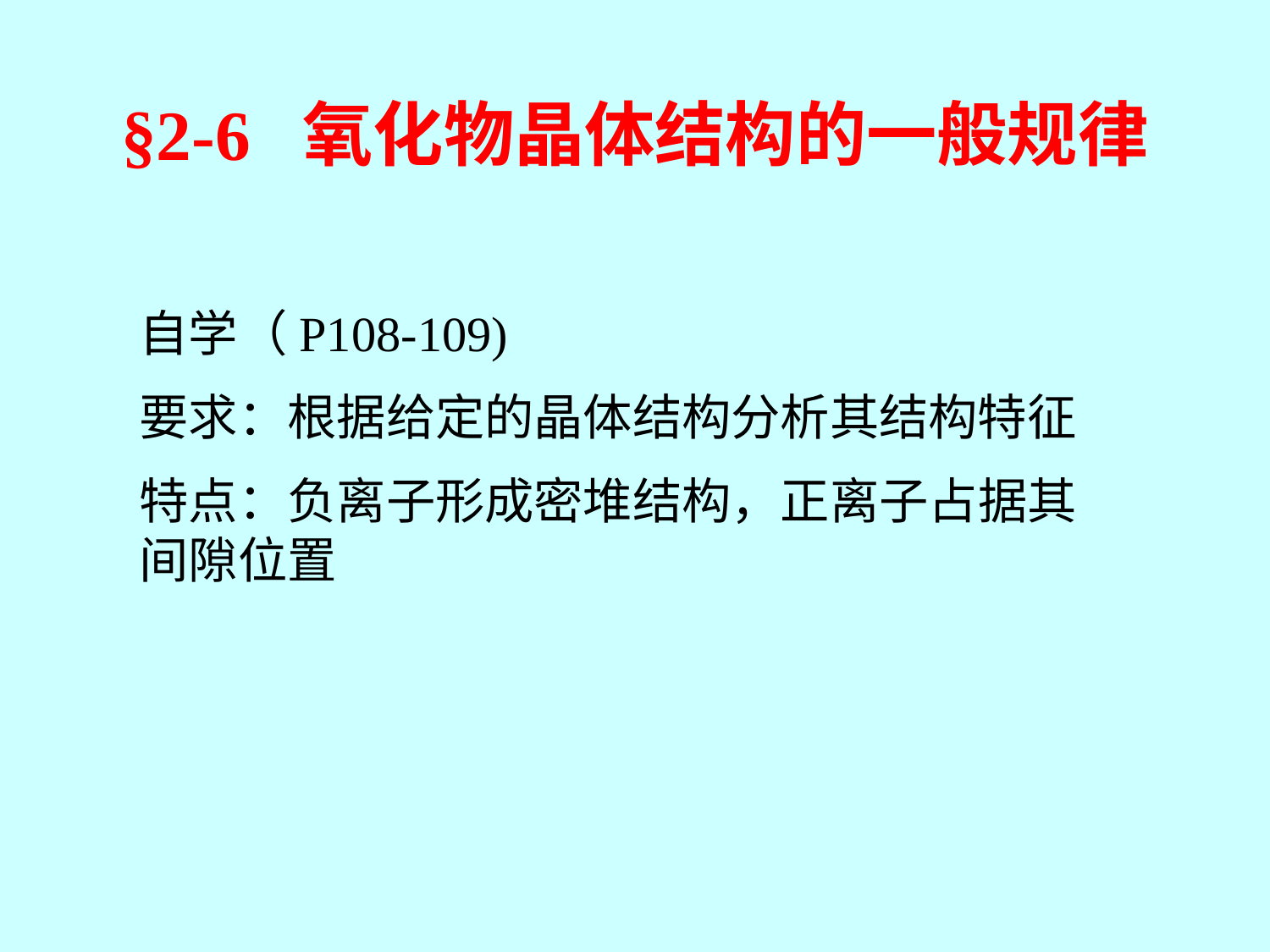

§2-6  氧化物晶体结构的一般规律
自学（P108-109)
要求：根据给定的晶体结构分析其结构特征
特点：负离子形成密堆结构，正离子占据其间隙位置